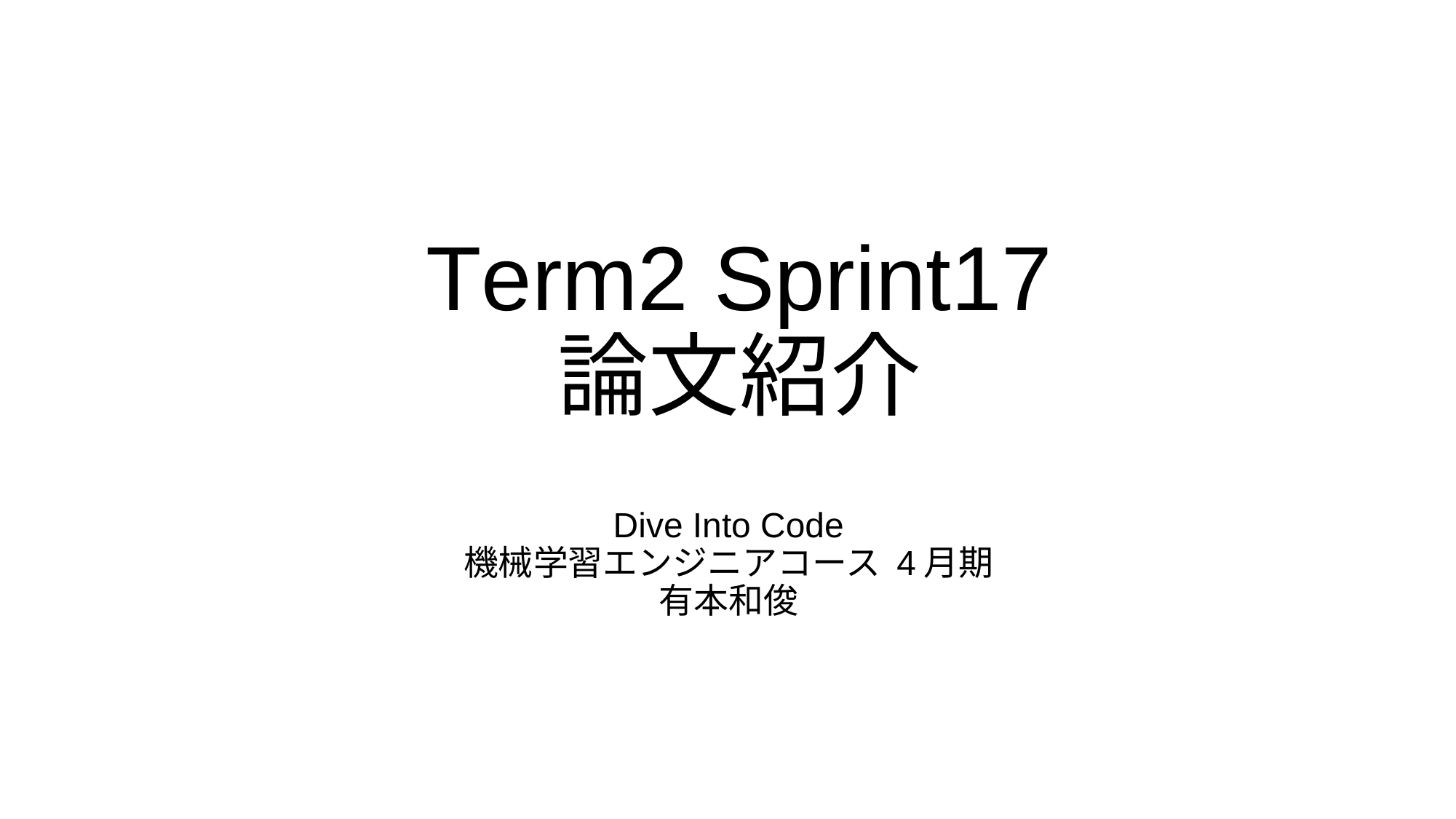

# Term2 Sprint17 論文紹介
Dive Into Code
機械学習エンジニアコース 4月期
有本和俊